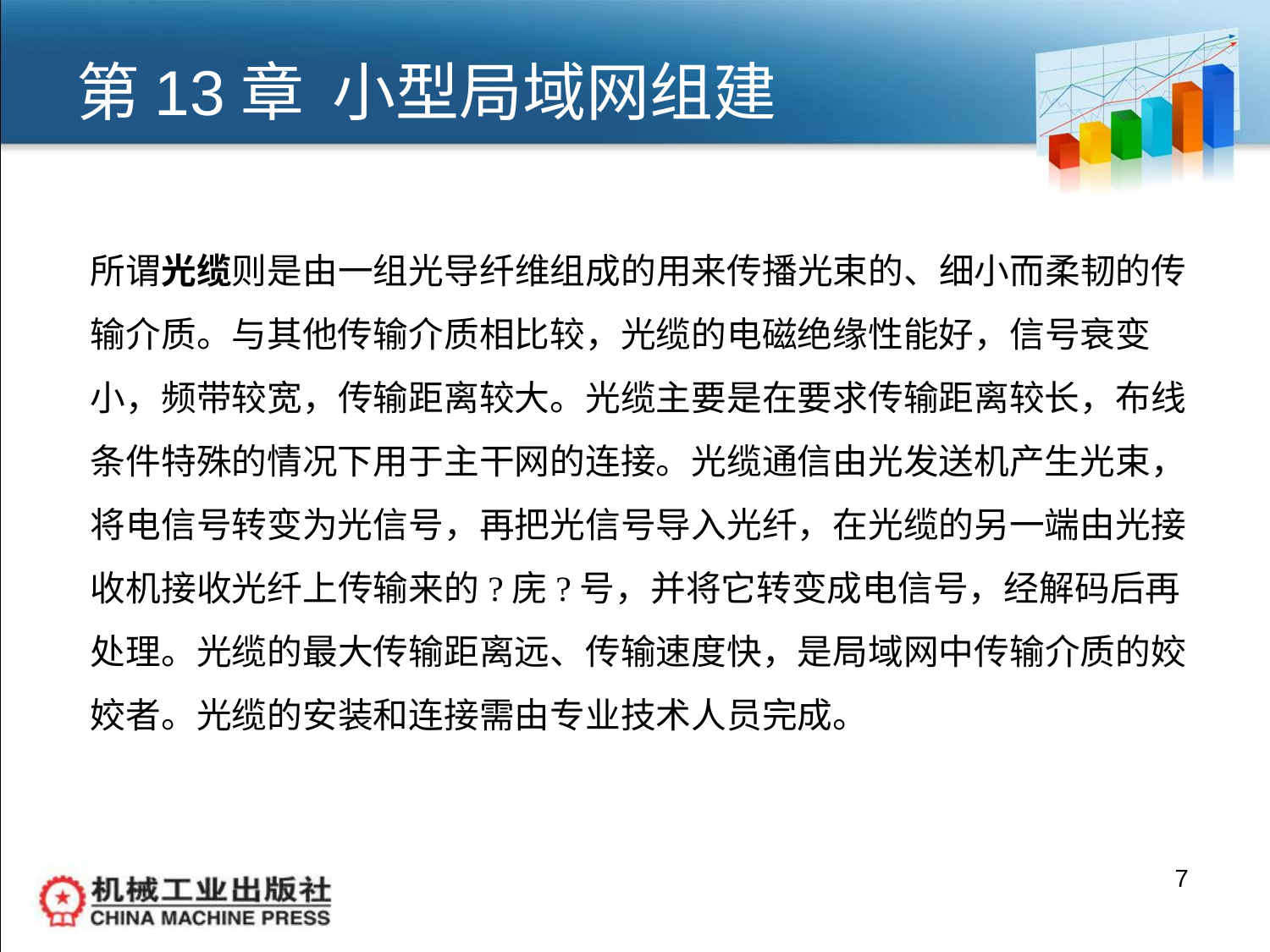

# 第13章  小型局域网组建
所谓光缆则是由一组光导纤维组成的用来传播光束的、细小而柔韧的传输介质。与其他传输介质相比较，光缆的电磁绝缘性能好，信号衰变小，频带较宽，传输距离较大。光缆主要是在要求传输距离较长，布线条件特殊的情况下用于主干网的连接。光缆通信由光发送机产生光束，将电信号转变为光信号，再把光信号导入光纤，在光缆的另一端由光接收机接收光纤上传输来的?庑?号，并将它转变成电信号，经解码后再处理。光缆的最大传输距离远、传输速度快，是局域网中传输介质的姣姣者。光缆的安装和连接需由专业技术人员完成。
7